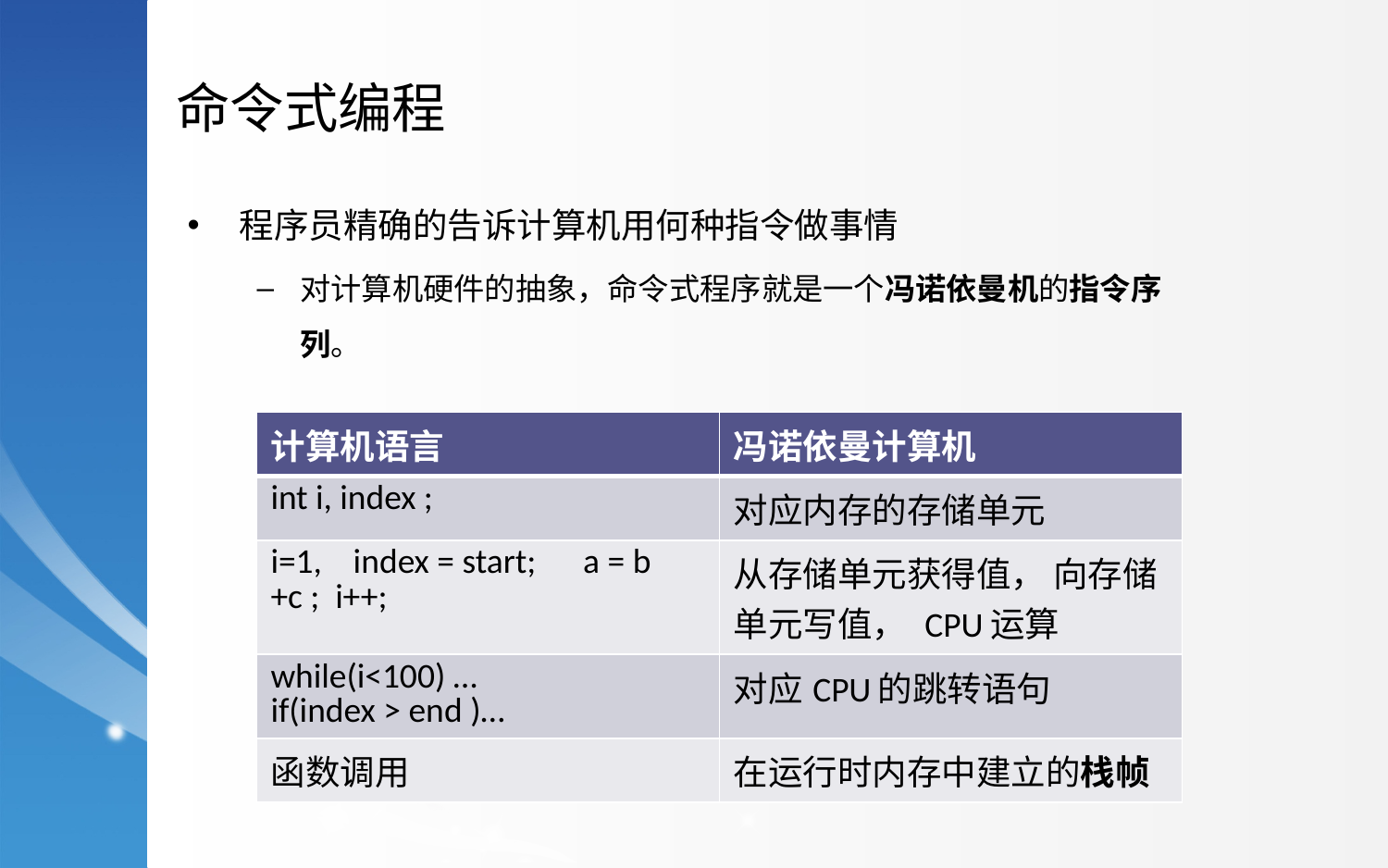

命令式编程
程序员精确的告诉计算机用何种指令做事情
对计算机硬件的抽象，命令式程序就是一个冯诺依曼机的指令序列。
| 计算机语言 | 冯诺依曼计算机 |
| --- | --- |
| int i, index ; | 对应内存的存储单元 |
| i=1, index = start; a = b +c ; i++; | 从存储单元获得值， 向存储单元写值， CPU运算 |
| while(i<100) … if(index > end )… | 对应CPU的跳转语句 |
| 函数调用 | 在运行时内存中建立的栈帧 |